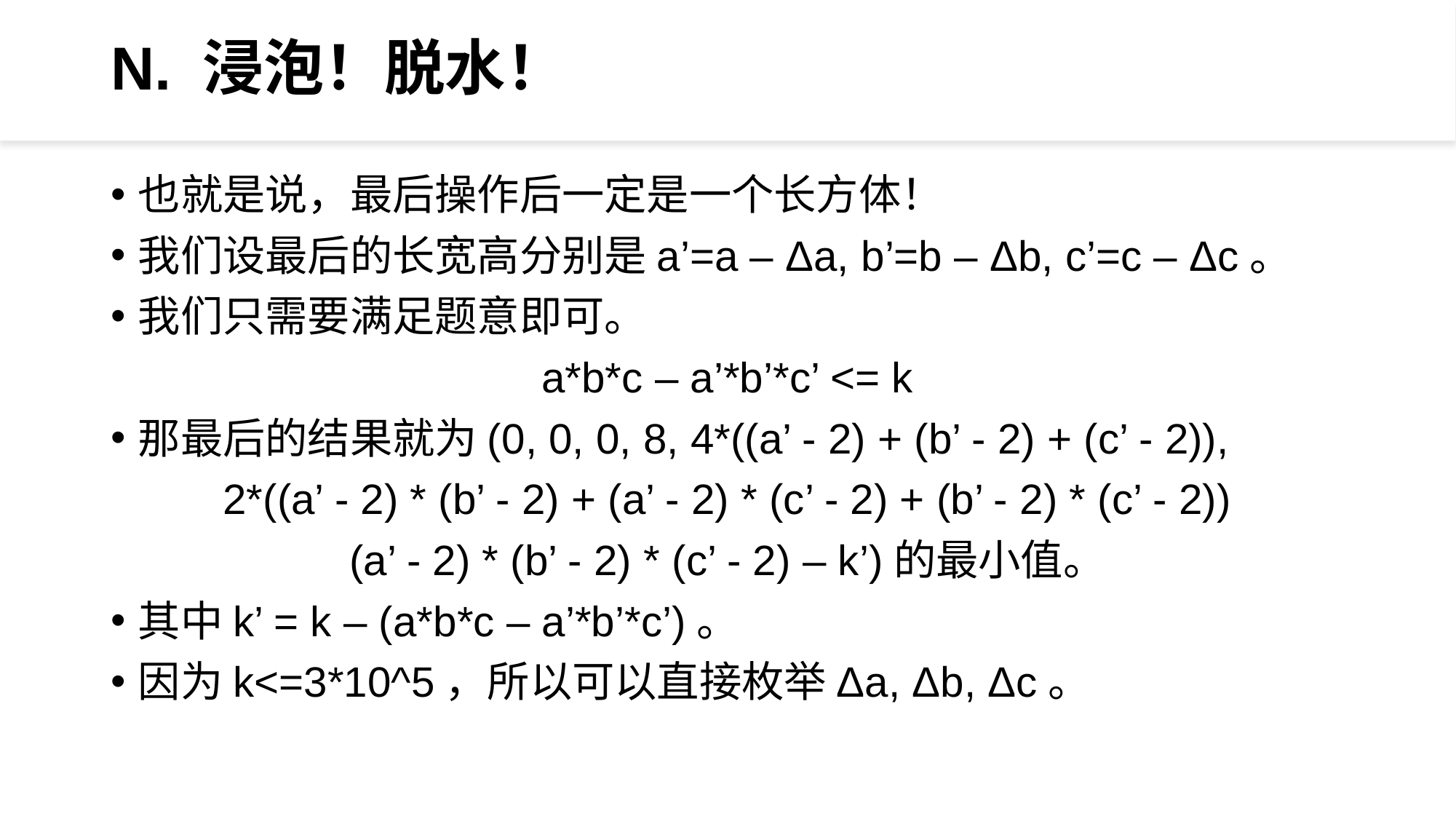

# N. 浸泡！脱水！
也就是说，最后操作后一定是一个长方体！
我们设最后的长宽高分别是a’=a – Δa, b’=b – Δb, c’=c – Δc。
我们只需要满足题意即可。
a*b*c – a’*b’*c’ <= k
那最后的结果就为(0, 0, 0, 8, 4*((a’ - 2) + (b’ - 2) + (c’ - 2)),
2*((a’ - 2) * (b’ - 2) + (a’ - 2) * (c’ - 2) + (b’ - 2) * (c’ - 2))
(a’ - 2) * (b’ - 2) * (c’ - 2) – k’)的最小值。
其中k’ = k – (a*b*c – a’*b’*c’)。
因为k<=3*10^5，所以可以直接枚举Δa, Δb, Δc。